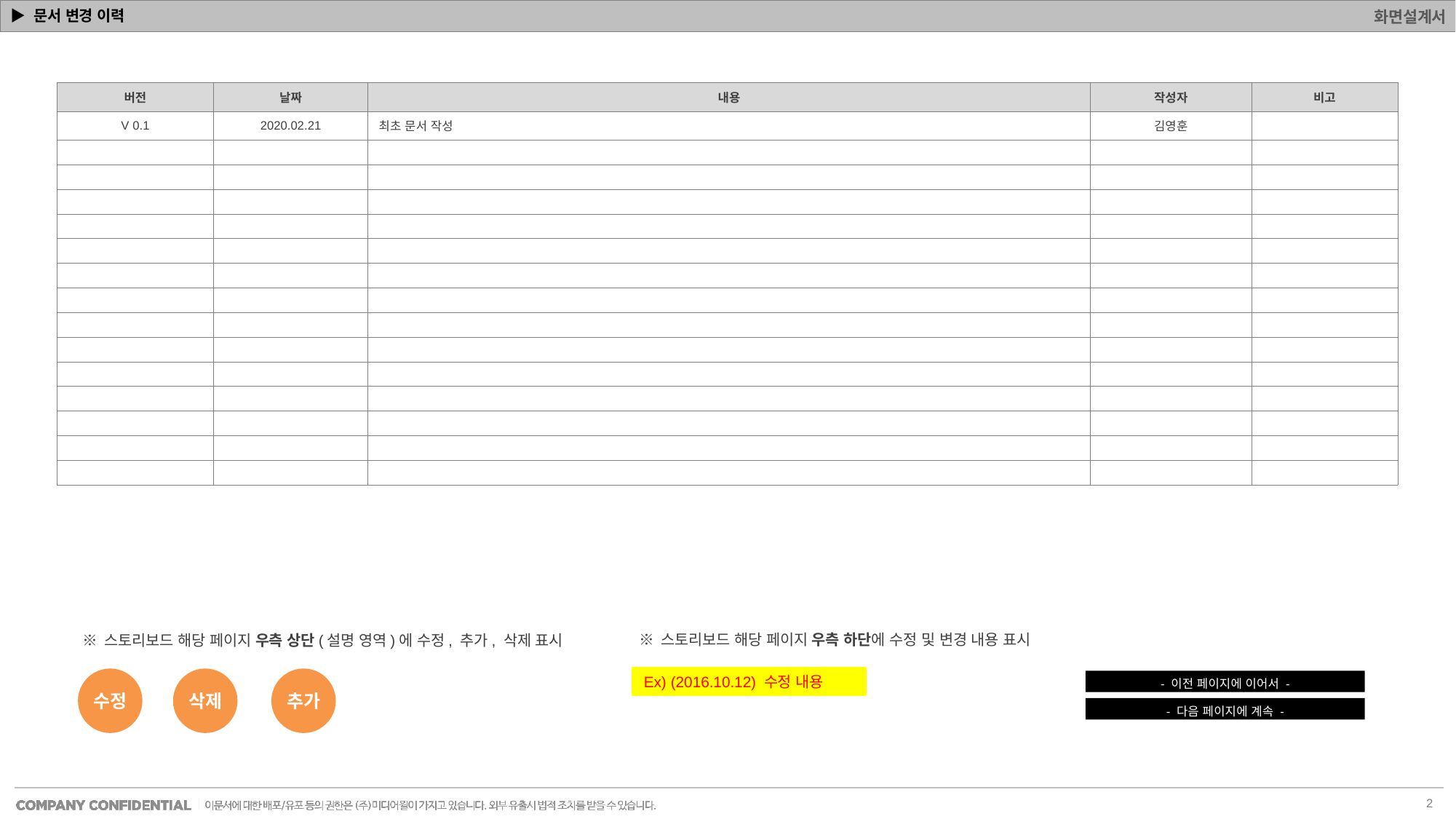

# ▶ 문서 변경 이력
| 버전 | 날짜 | 내용 | 작성자 | 비고 |
| --- | --- | --- | --- | --- |
| V 0.1 | 2020.02.21 | 최초 문서 작성 | 김영훈 |  |
|  |  |  |  |  |
|  |  |  |  |  |
|  |  |  |  |  |
|  |  |  |  |  |
|  |  |  |  |  |
|  |  |  |  |  |
|  |  |  |  |  |
|  |  |  |  |  |
|  |  |  |  |  |
|  |  |  |  |  |
|  |  |  |  |  |
|  |  |  |  |  |
|  |  |  |  |  |
|  |  |  |  |  |
※ 스토리보드 해당 페이지 우측 하단에 수정 및 변경 내용 표시
※ 스토리보드 해당 페이지 우측 상단(설명 영역)에 수정, 추가, 삭제 표시
수정
삭제
추가
Ex) (2016.10.12) 수정 내용
- 이전 페이지에 이어서 -
- 다음 페이지에 계속 -